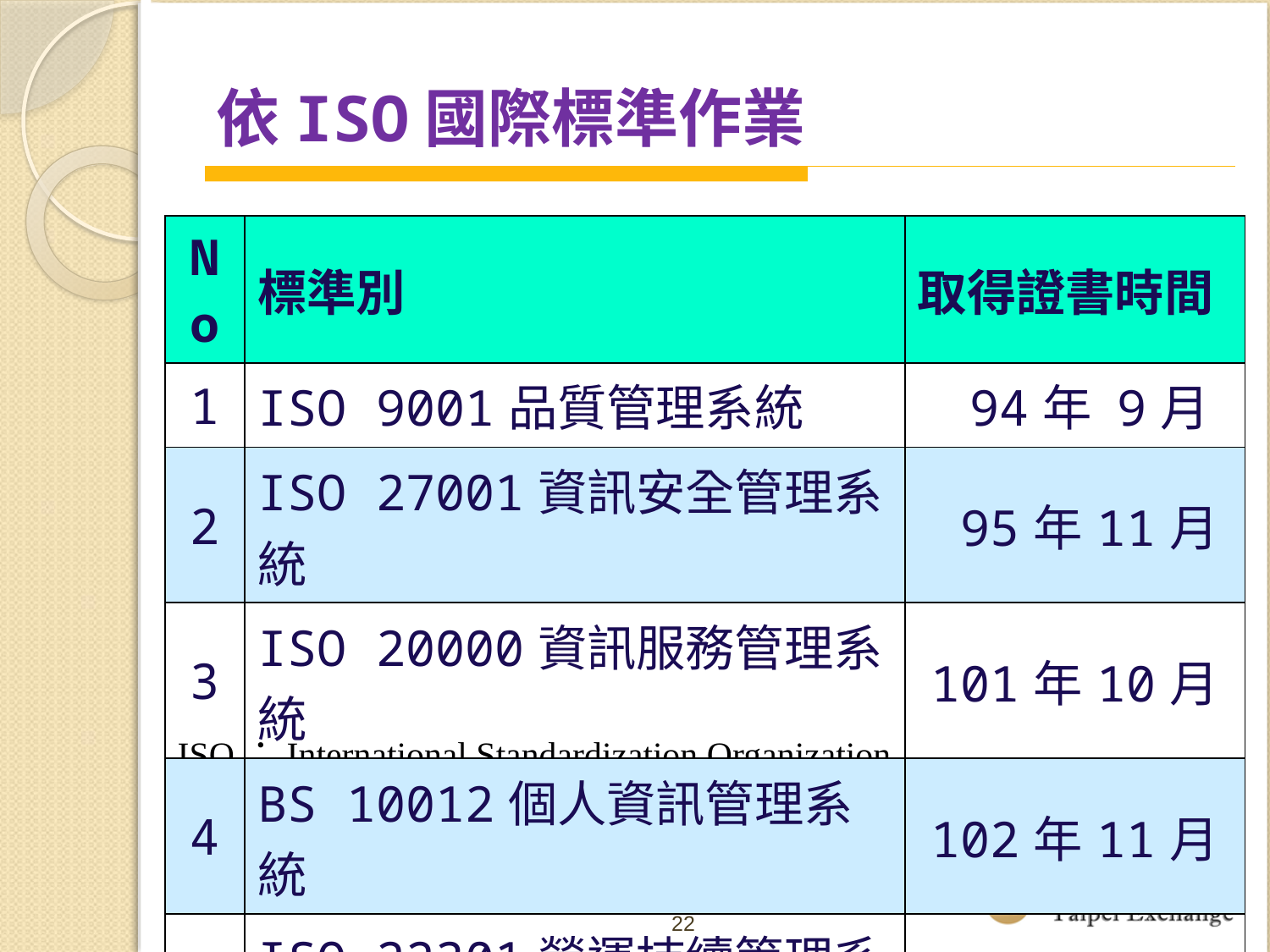

# 依ISO國際標準作業
| No | 標準別 | 取得證書時間 |
| --- | --- | --- |
| 1 | ISO 9001品質管理系統 | 94年 9月 |
| 2 | ISO 27001資訊安全管理系統 | 95年11月 |
| 3 | ISO 20000資訊服務管理系統 | 101年10月 |
| 4 | BS 10012個人資訊管理系統 | 102年11月 |
| 5 | ISO 22301營運持續管理系統 | 109年12月 |
ISO：International Standardization Organization
BS ：British Standards

22